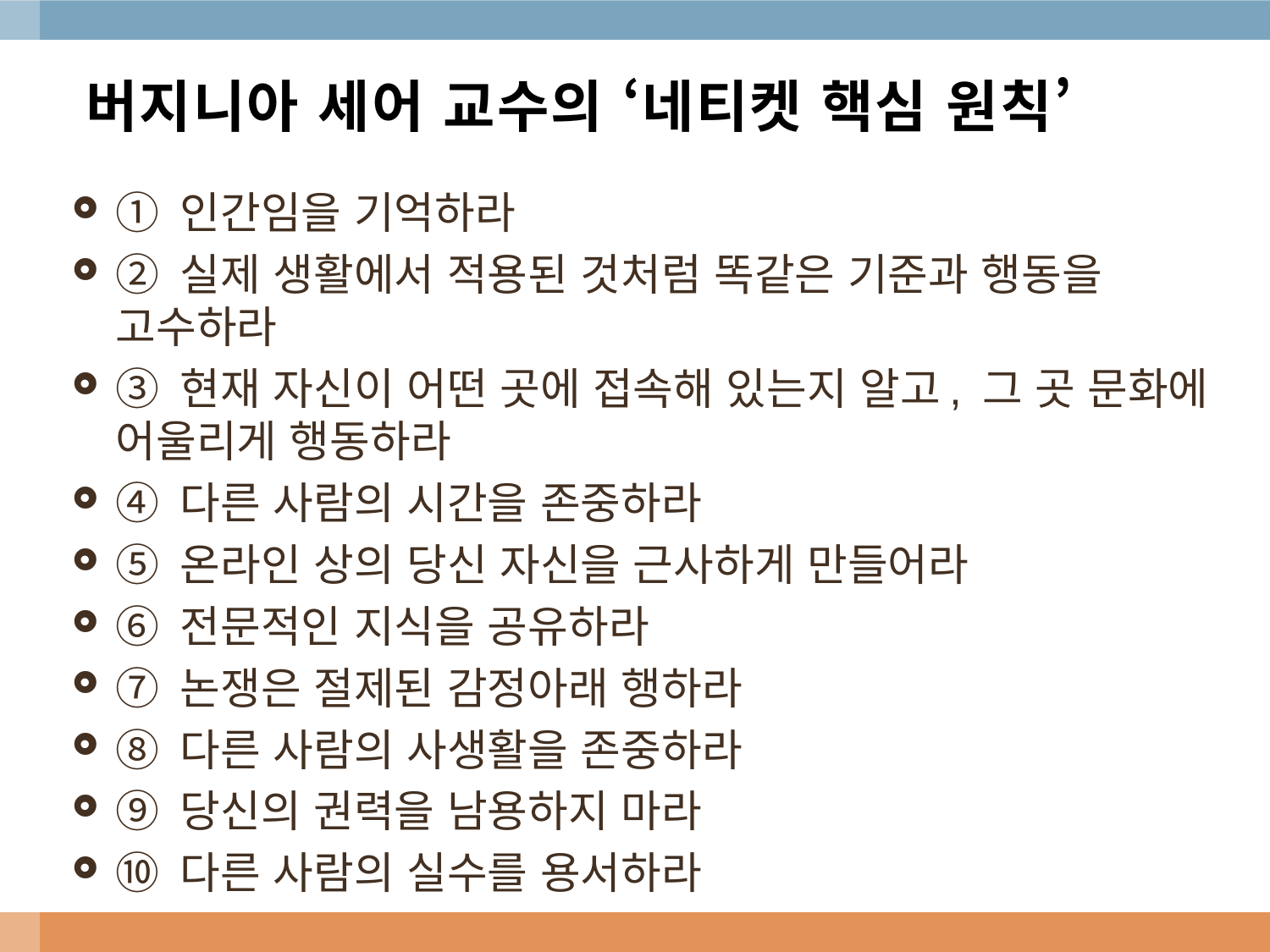

# 버지니아 세어 교수의 ‘네티켓 핵심 원칙’
① 인간임을 기억하라
② 실제 생활에서 적용된 것처럼 똑같은 기준과 행동을 고수하라
③ 현재 자신이 어떤 곳에 접속해 있는지 알고, 그 곳 문화에 어울리게 행동하라
④ 다른 사람의 시간을 존중하라
⑤ 온라인 상의 당신 자신을 근사하게 만들어라
⑥ 전문적인 지식을 공유하라
⑦ 논쟁은 절제된 감정아래 행하라
⑧ 다른 사람의 사생활을 존중하라
⑨ 당신의 권력을 남용하지 마라
⑩ 다른 사람의 실수를 용서하라